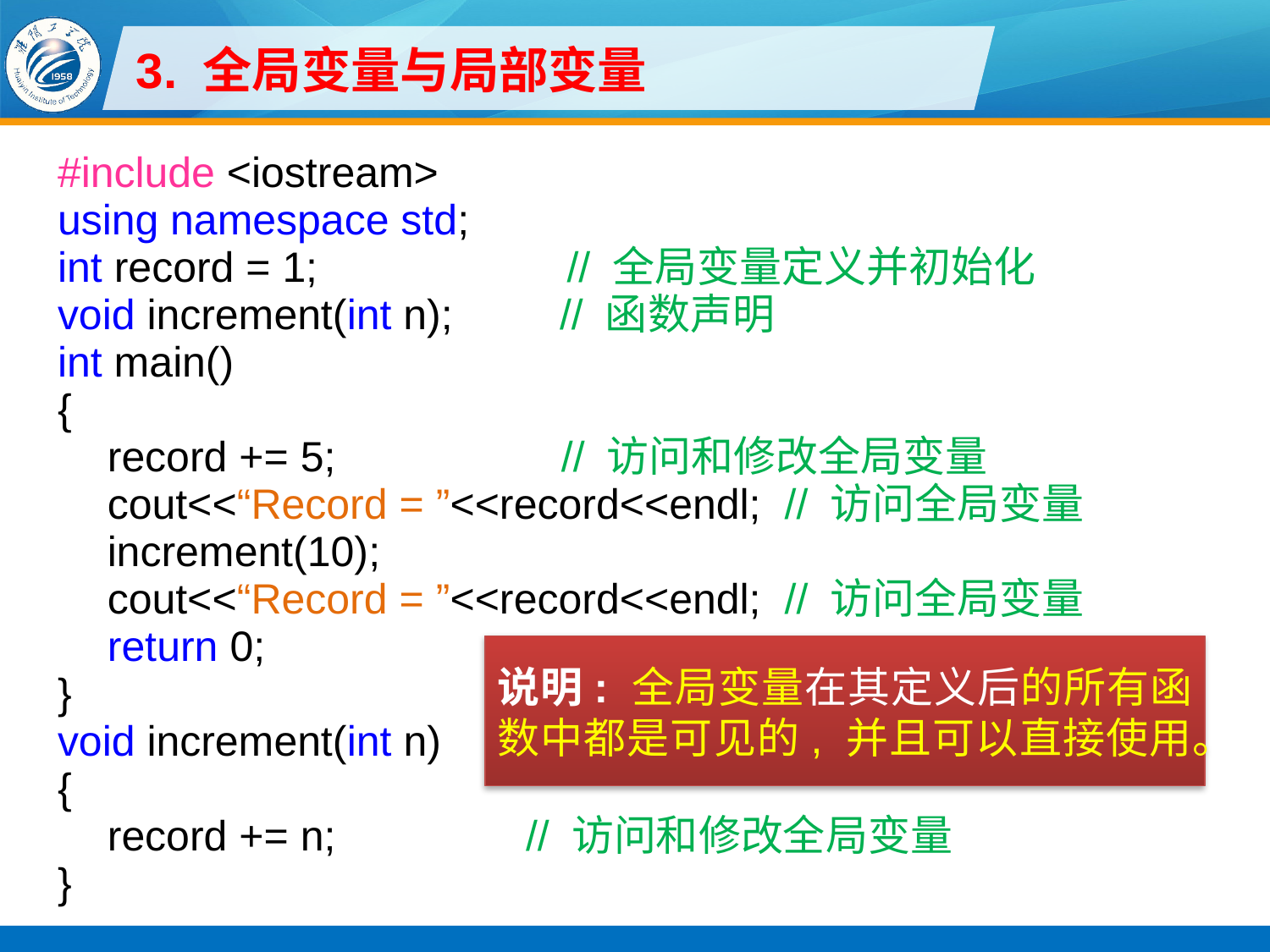

# 3. 全局变量与局部变量
#include <iostream>
using namespace std;
int record = 1;                     // 全局变量定义并初始化
void increment(int n);         // 函数声明
int main()
{
record += 5;                   // 访问和修改全局变量
cout<<“Record = ”<<record<<endl;  // 访问全局变量
increment(10);
cout<<“Record = ”<<record<<endl;  // 访问全局变量
return 0;
}
void increment(int n)
{
record += n;                // 访问和修改全局变量
}
说明: 全局变量在其定义后的所有函数中都是可见的, 并且可以直接使用。